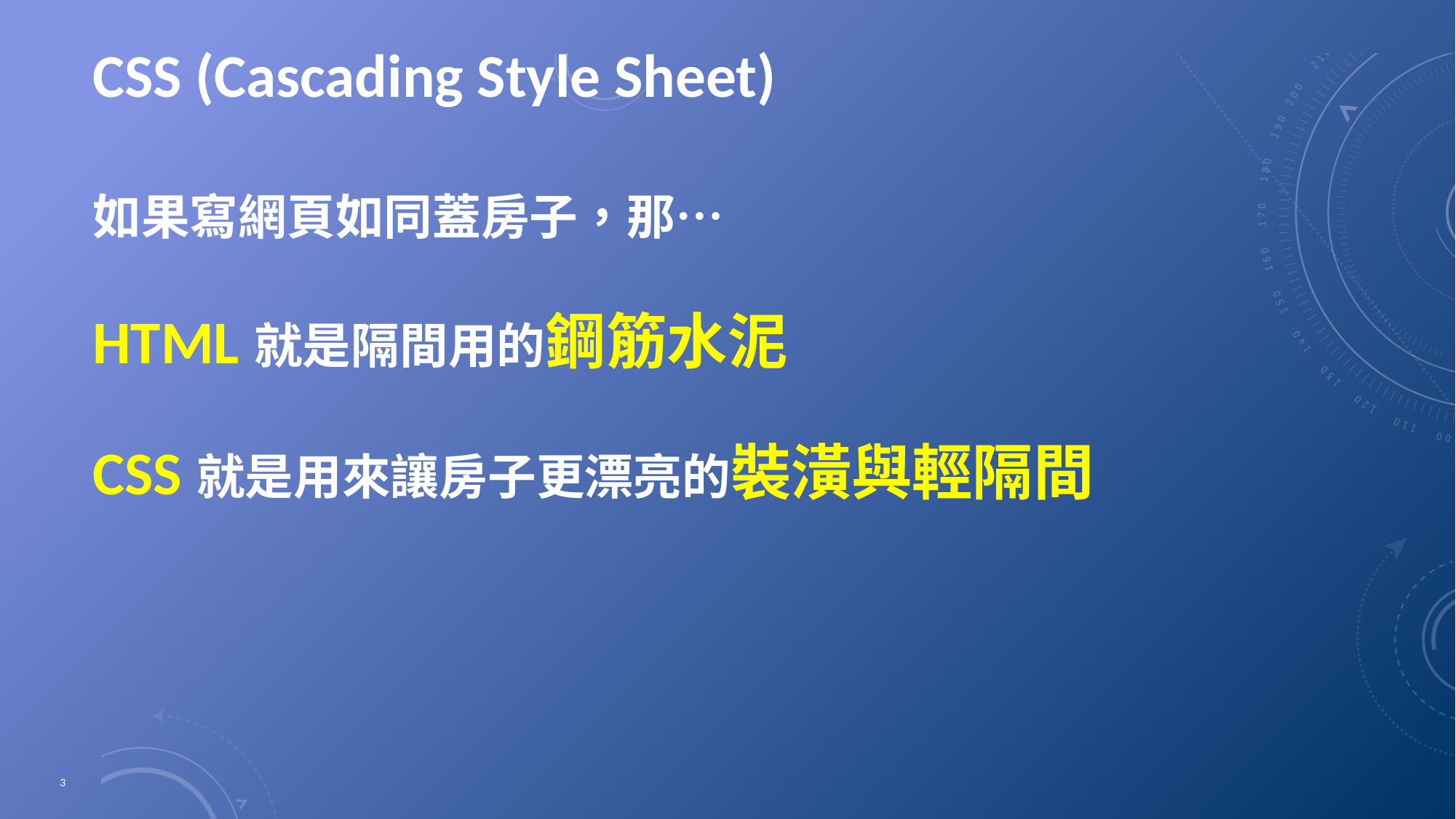

# CSS (Cascading Style Sheet)
如果寫網頁如同蓋房子，那…
HTML就是隔間用的鋼筋水泥
CSS就是用來讓房子更漂亮的裝潢與輕隔間
3